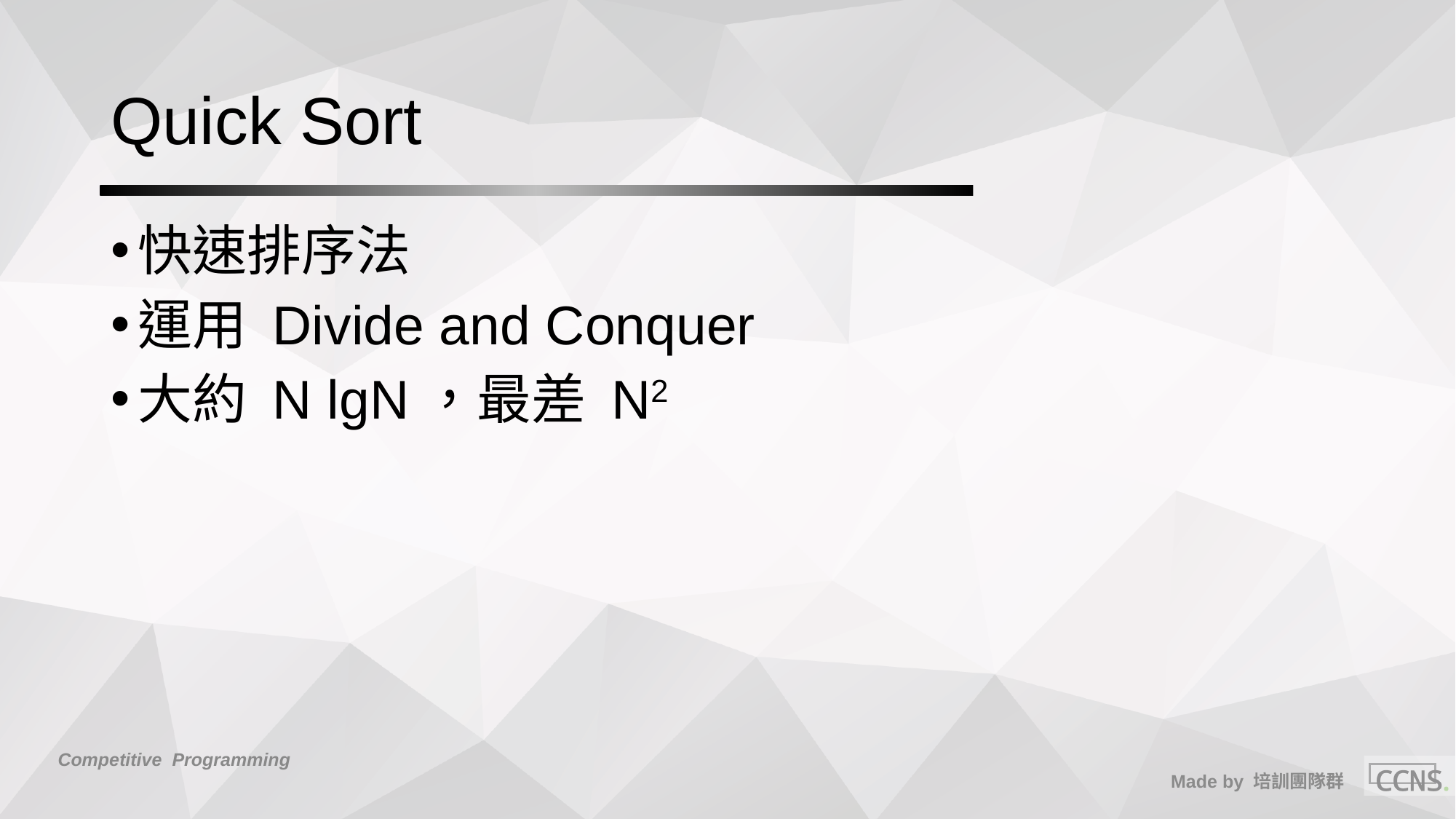

# Quick Sort
快速排序法
運用 Divide and Conquer
大約 N lgN，最差 N2